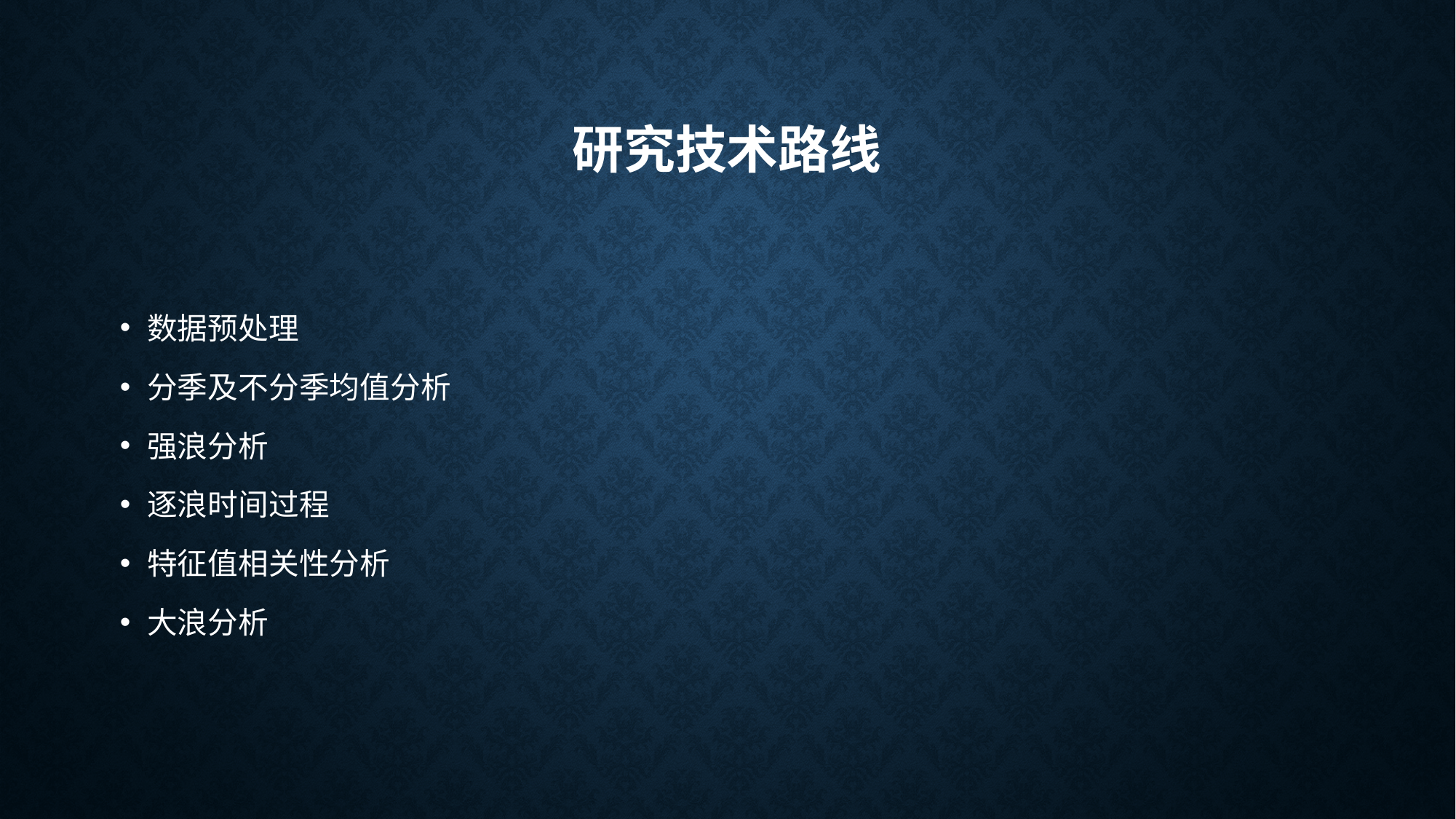

# 研究技术路线
数据预处理
分季及不分季均值分析
强浪分析
逐浪时间过程
特征值相关性分析
大浪分析